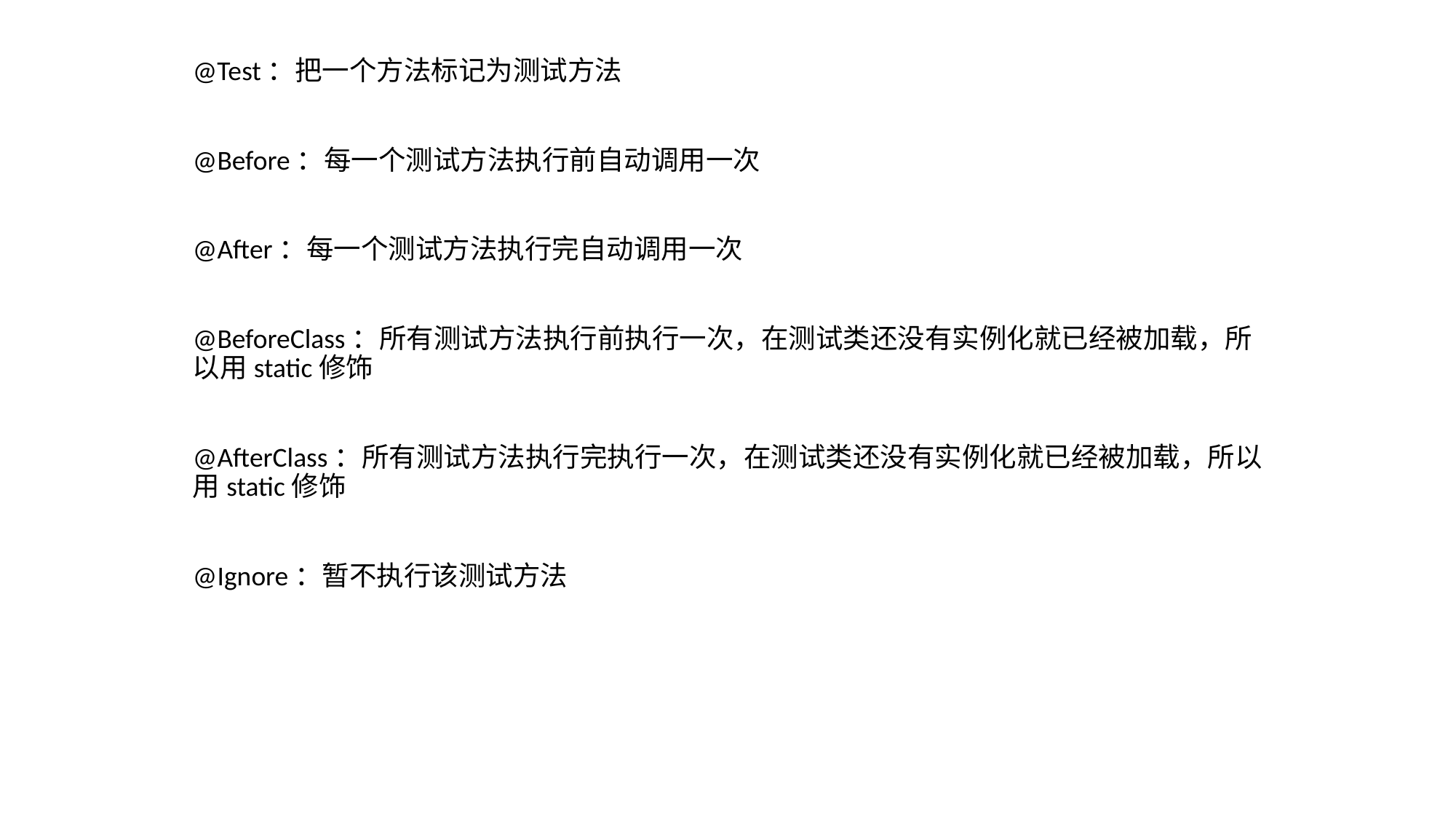

@Test：把一个方法标记为测试方法

@Before：每一个测试方法执行前自动调用一次

@After：每一个测试方法执行完自动调用一次

@BeforeClass：所有测试方法执行前执行一次，在测试类还没有实例化就已经被加载，所以用static修饰

@AfterClass：所有测试方法执行完执行一次，在测试类还没有实例化就已经被加载，所以用static修饰

@Ignore：暂不执行该测试方法